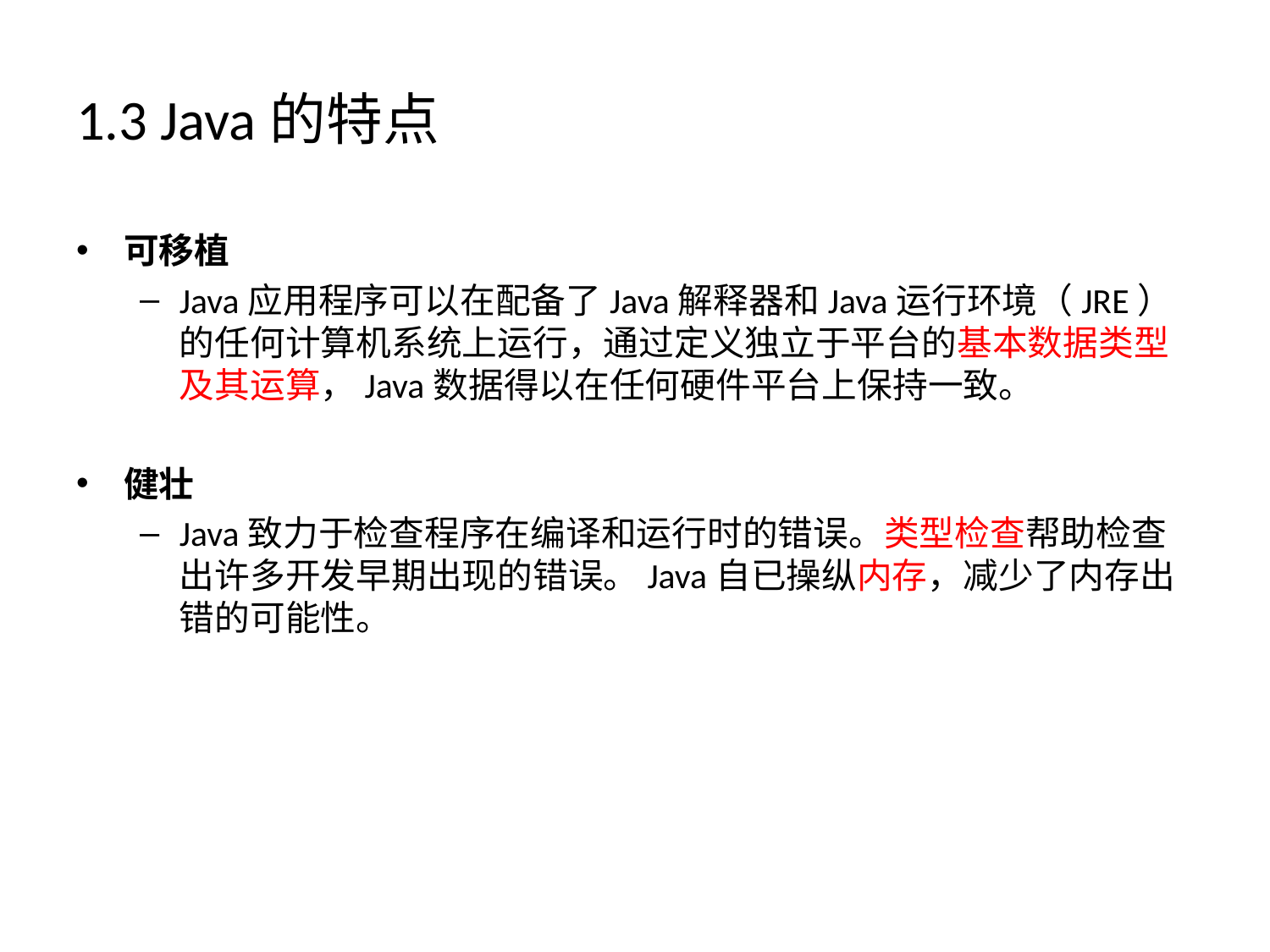

# 1.3 Java的特点
可移植
Java应用程序可以在配备了Java解释器和Java运行环境（JRE）的任何计算机系统上运行，通过定义独立于平台的基本数据类型及其运算，Java数据得以在任何硬件平台上保持一致。

健壮
Java致力于检查程序在编译和运行时的错误。类型检查帮助检查出许多开发早期出现的错误。Java自已操纵内存，减少了内存出错的可能性。